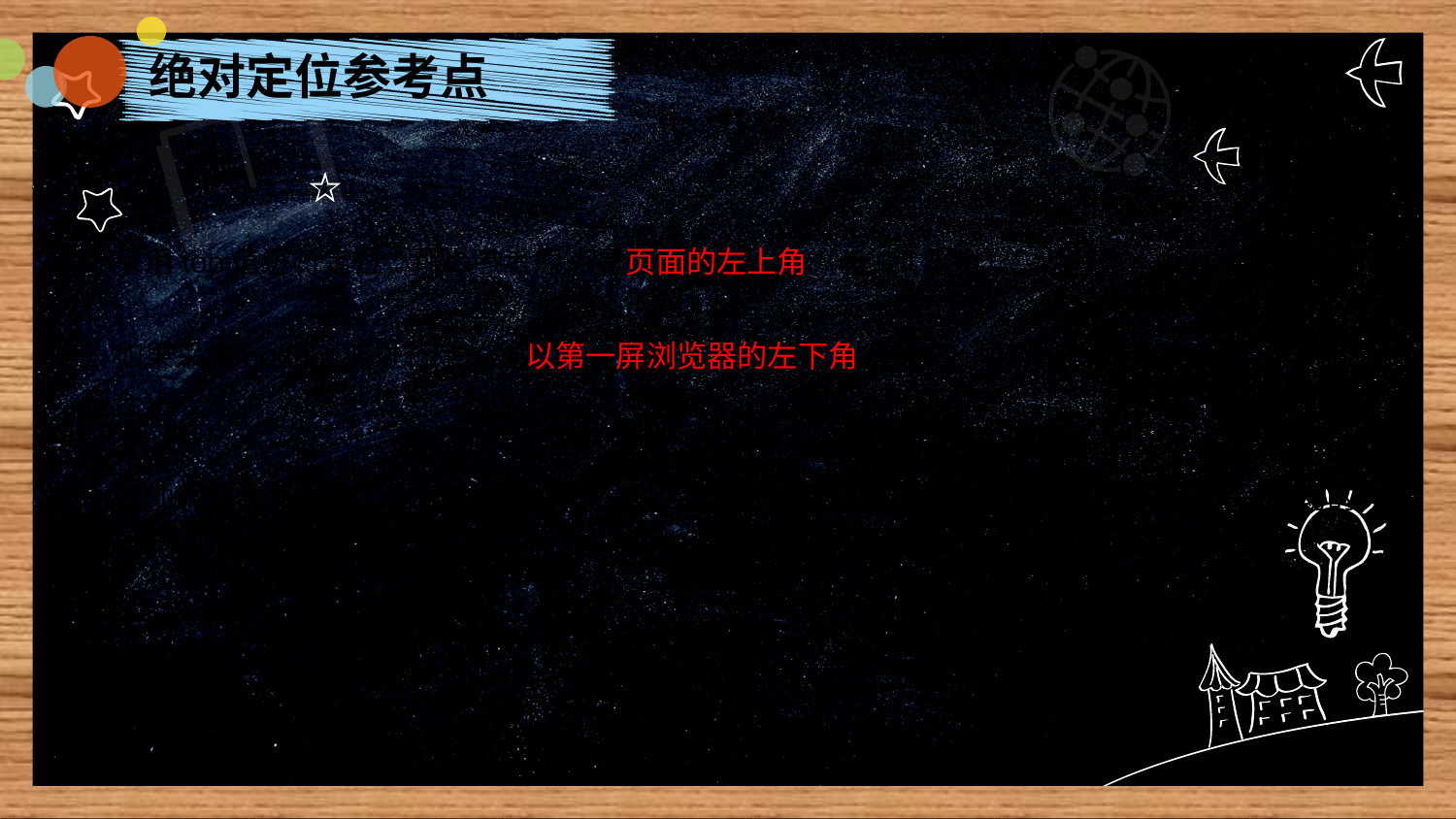

绝对定位参考点

1.采用top值进行定位，那么参考原点是页面的左上角（与left配合）

2.如果采用bottom值进行定位，以第一屏浏览器的左下角（与left配合），或者右下角（与right配合）

3.当你调整浏览器窗口的尺寸的时候，盒子会和浏览器的下边框产生稳定距离。但是页面卷动的时候，能够卷动走盒子。